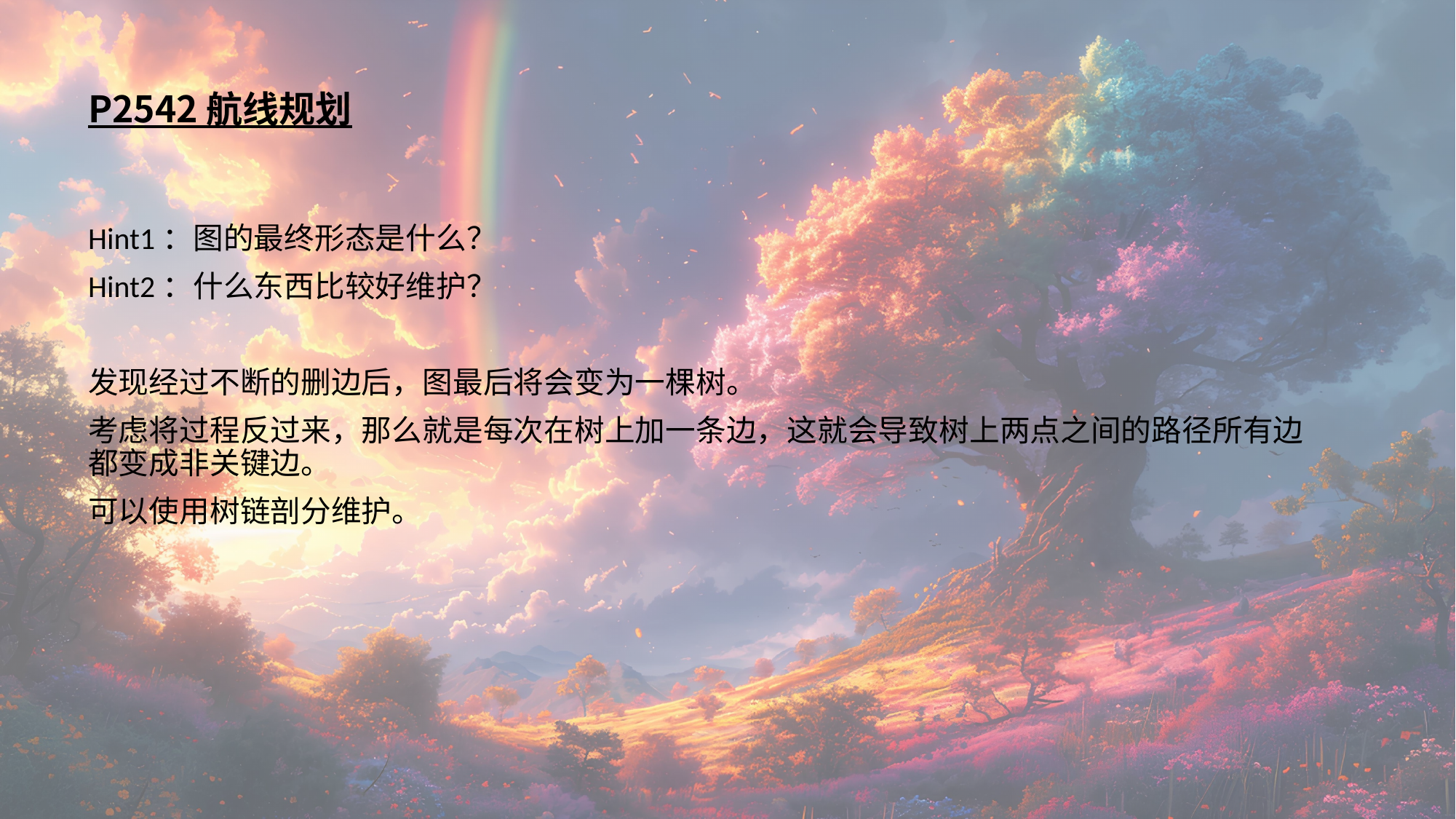

# P2542 航线规划
Hint1：图的最终形态是什么？
Hint2：什么东西比较好维护？

发现经过不断的删边后，图最后将会变为一棵树。
考虑将过程反过来，那么就是每次在树上加一条边，这就会导致树上两点之间的路径所有边都变成非关键边。
可以使用树链剖分维护。